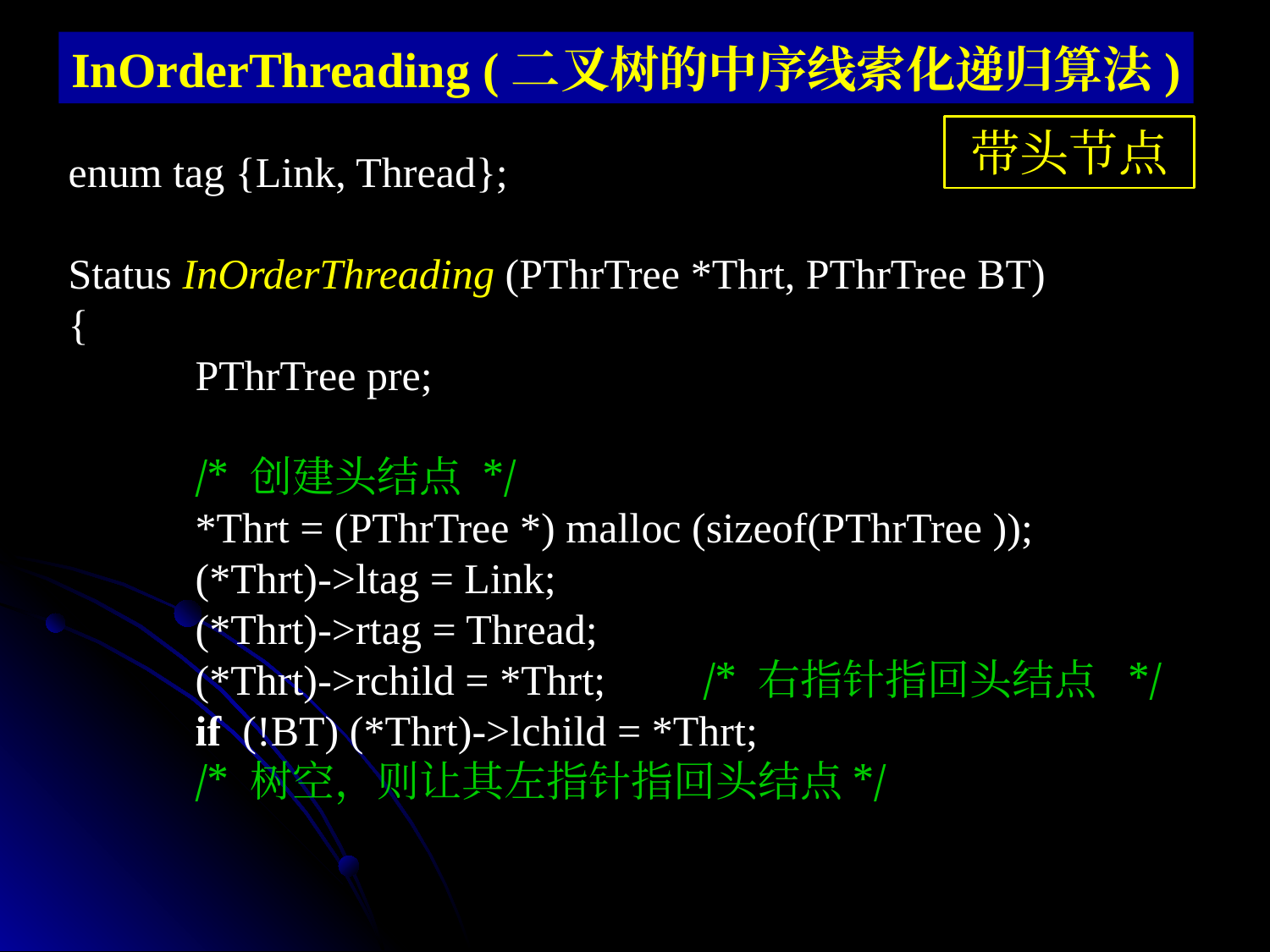

InOrderThreading (二叉树的中序线索化递归算法)
带头节点
enum tag {Link, Thread};

Status InOrderThreading (PThrTree *Thrt, PThrTree BT)
{
	PThrTree pre;

	/* 创建头结点 */
	*Thrt = (PThrTree *) malloc (sizeof(PThrTree ));
	(*Thrt)->ltag = Link;
	(*Thrt)->rtag = Thread;
	(*Thrt)->rchild = *Thrt;	/* 右指针指回头结点  */
	if  (!BT) (*Thrt)->lchild = *Thrt;
	/* 树空，则让其左指针指回头结点*/